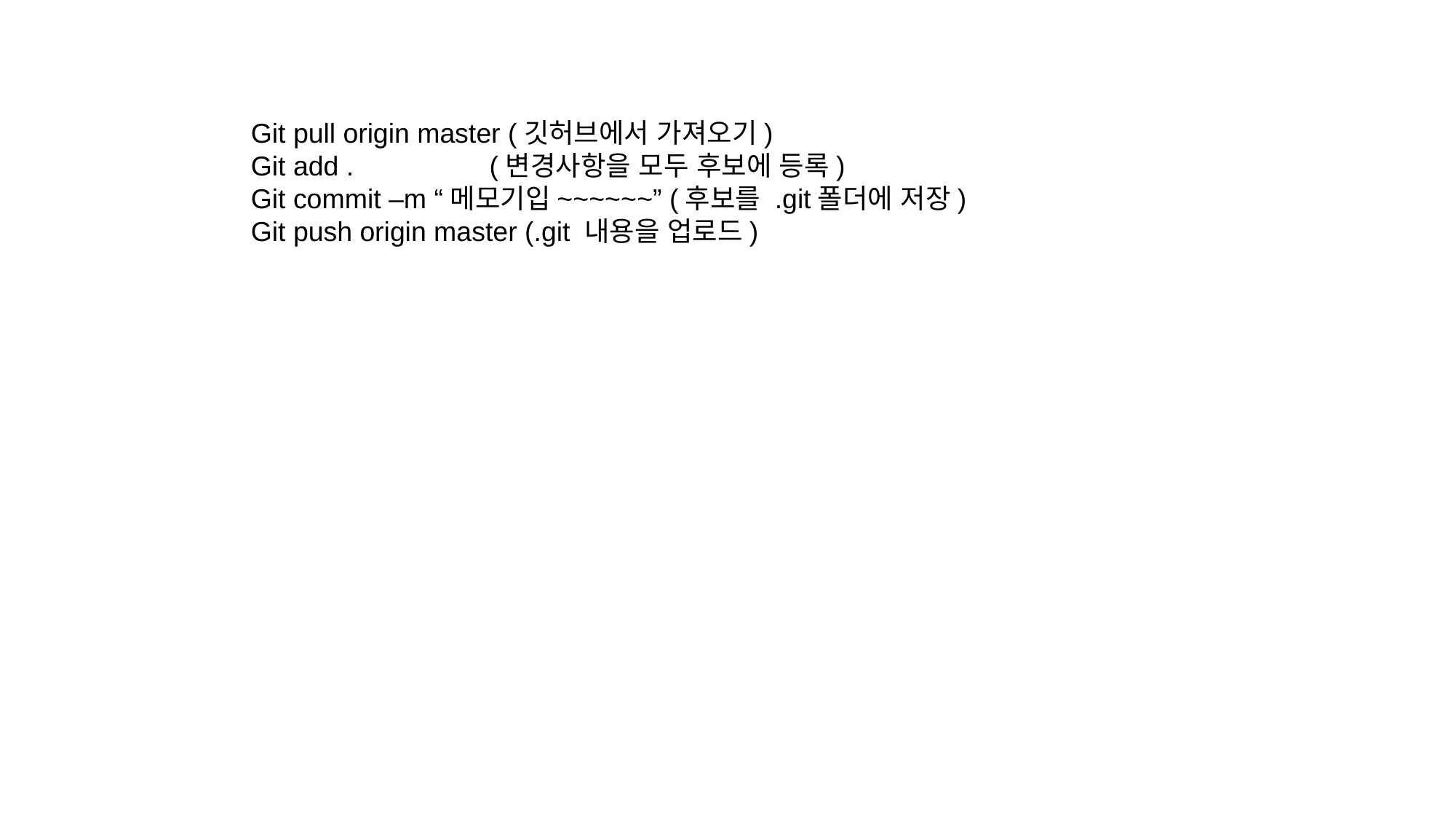

Git pull origin master (깃허브에서 가져오기)
Git add .	                 (변경사항을 모두 후보에 등록)
Git commit –m “메모기입~~~~~~” (후보를 .git폴더에 저장)
Git push origin master (.git 내용을 업로드)